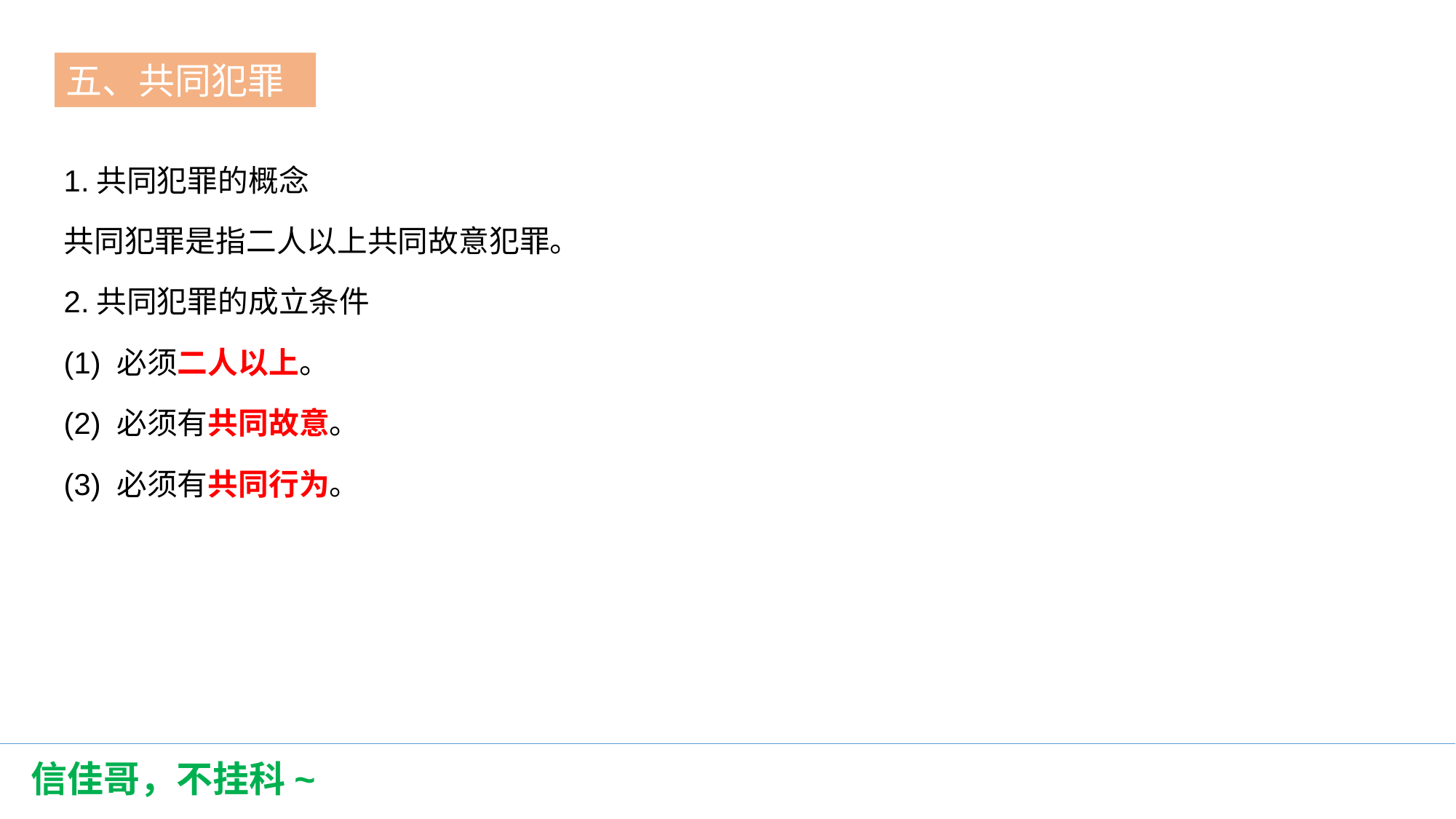

五、共同犯罪
第一节
1.共同犯罪的概念
共同犯罪是指二人以上共同故意犯罪。
2.共同犯罪的成立条件
(1) 必须二人以上。
(2) 必须有共同故意。
(3) 必须有共同行为。